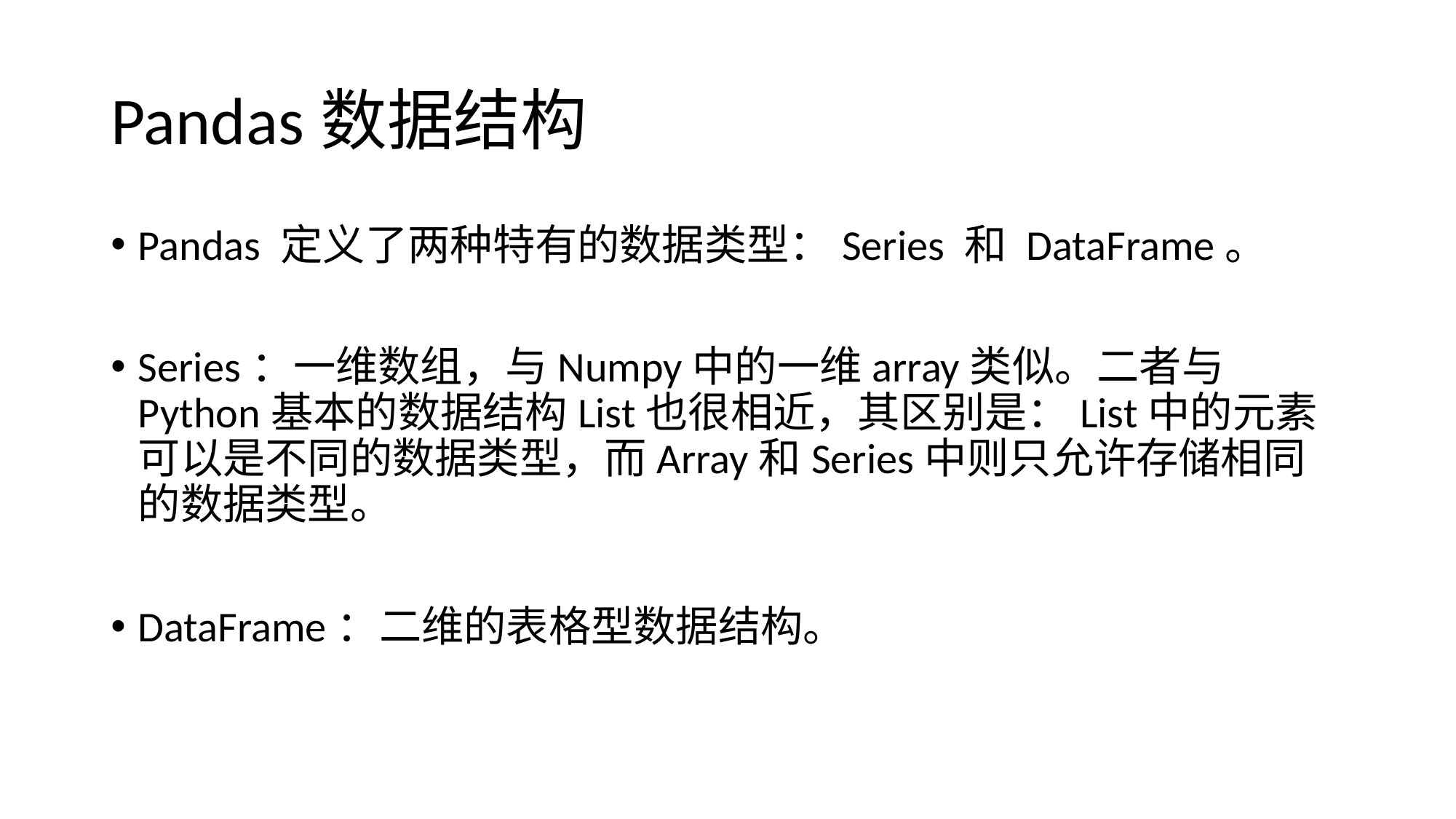

# Pandas数据结构
Pandas 定义了两种特有的数据类型：Series 和 DataFrame。

Series：一维数组，与Numpy中的一维array类似。二者与Python基本的数据结构List也很相近，其区别是：List中的元素可以是不同的数据类型，而Array和Series中则只允许存储相同的数据类型。

DataFrame：二维的表格型数据结构。